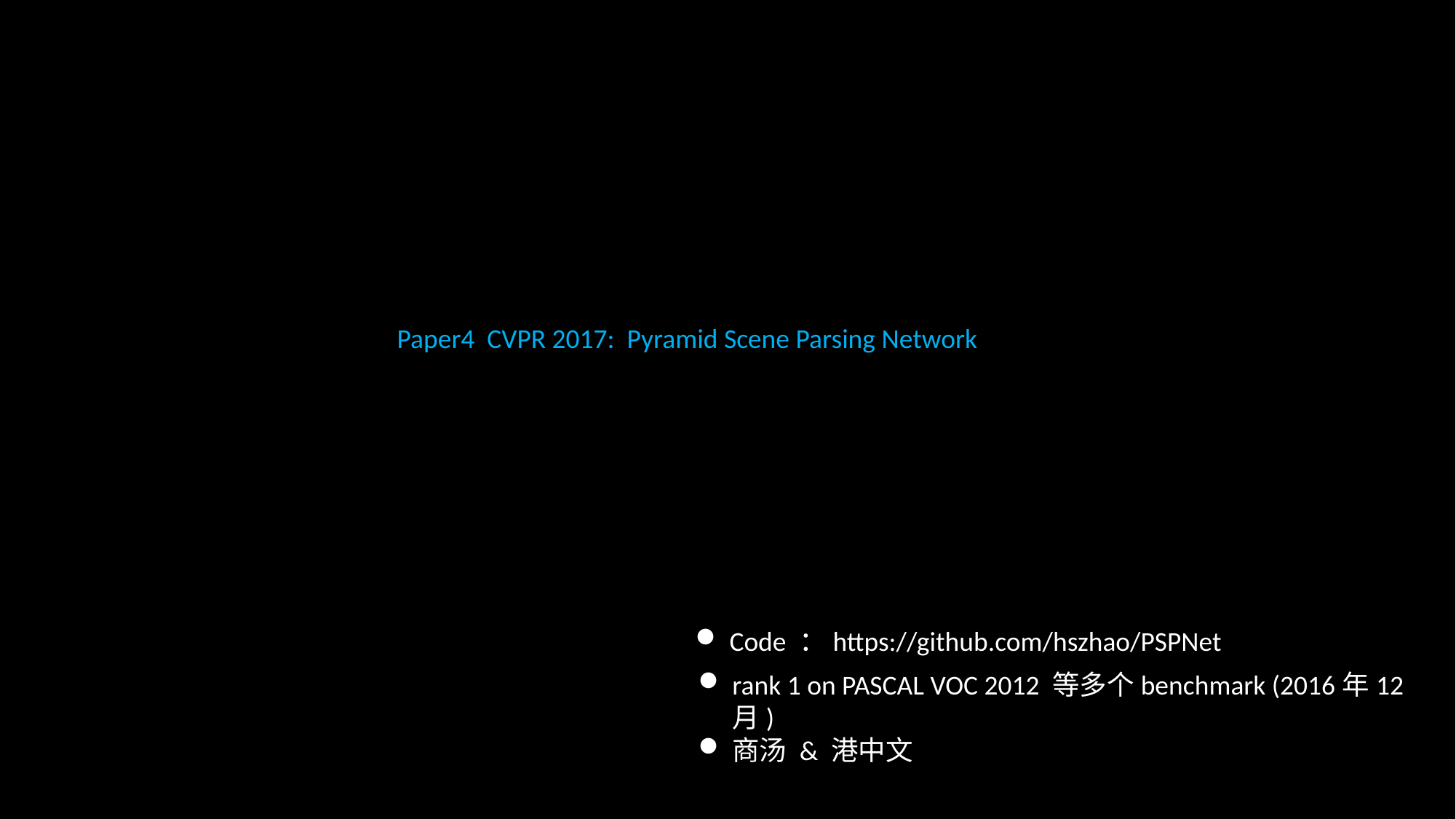

Paper4  CVPR 2017:  Pyramid Scene Parsing Network
Code ：https://github.com/hszhao/PSPNet
rank 1 on PASCAL VOC 2012 等多个benchmark (2016年12月)
商汤 & 港中文